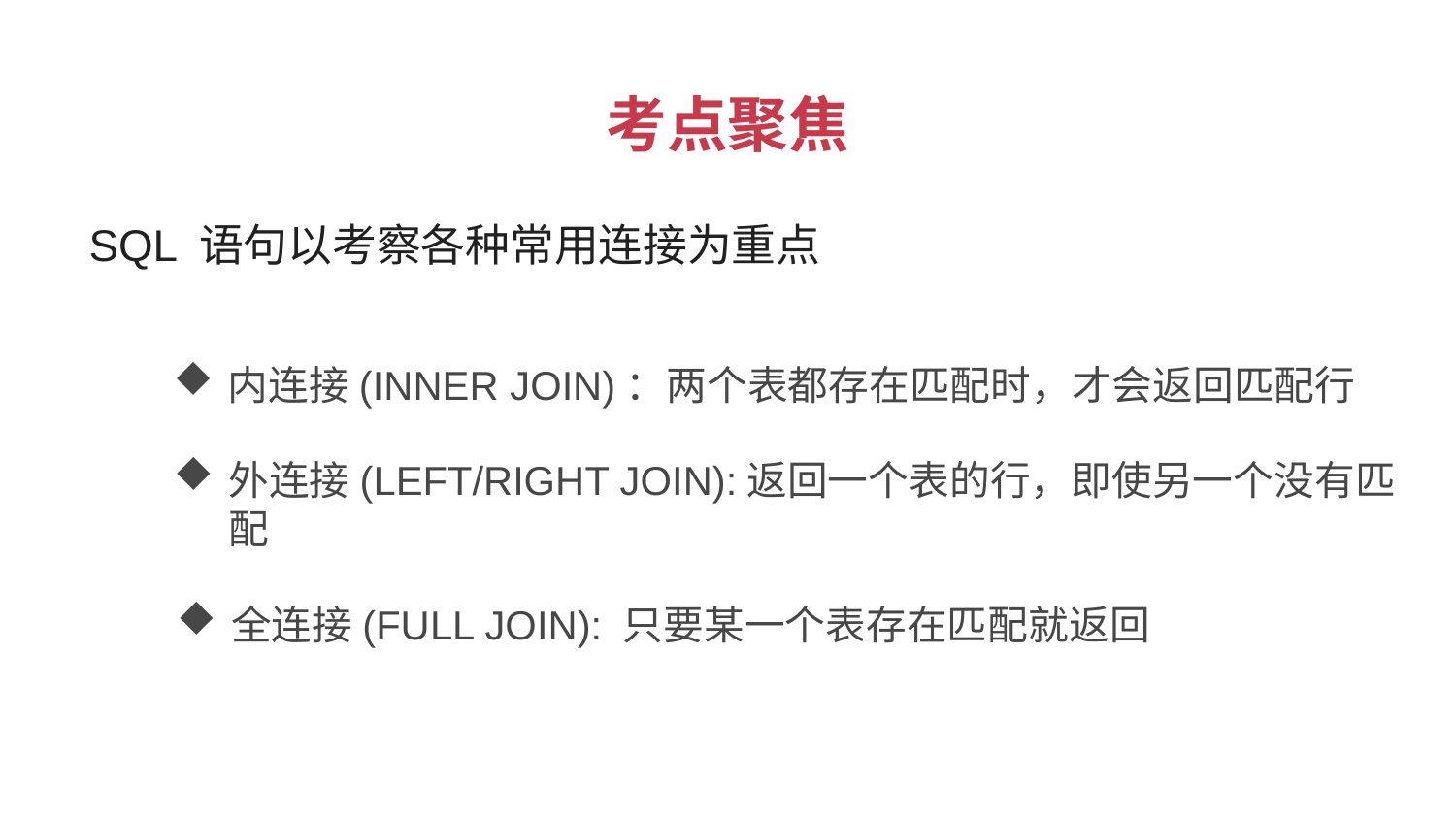

考点聚焦
SQL 语句以考察各种常用连接为重点
内连接(INNER JOIN)：两个表都存在匹配时，才会返回匹配行
外连接(LEFT/RIGHT JOIN):返回一个表的行，即使另一个没有匹配
全连接(FULL JOIN): 只要某一个表存在匹配就返回